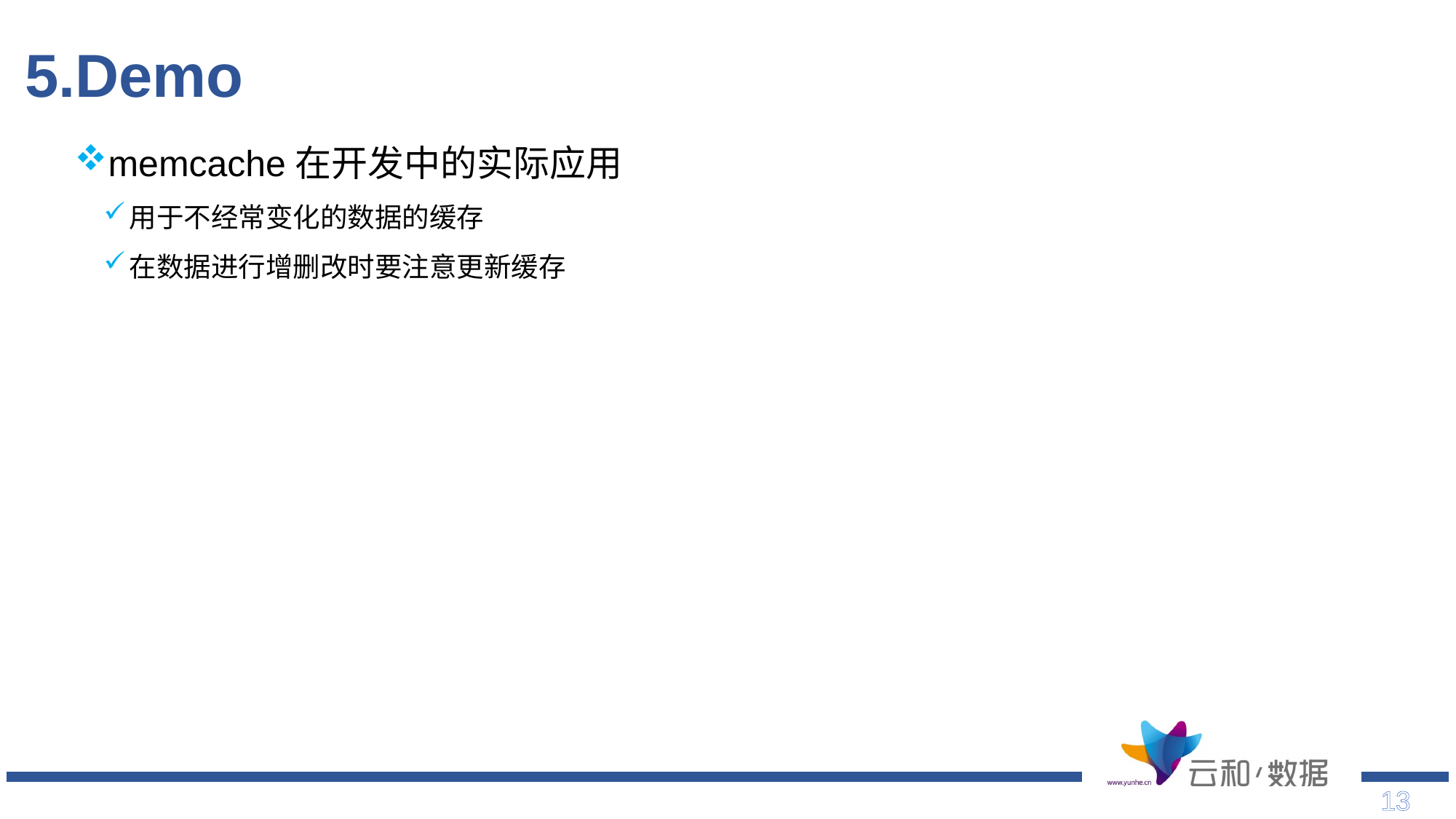

# 5.Demo
memcache在开发中的实际应用
用于不经常变化的数据的缓存
在数据进行增删改时要注意更新缓存